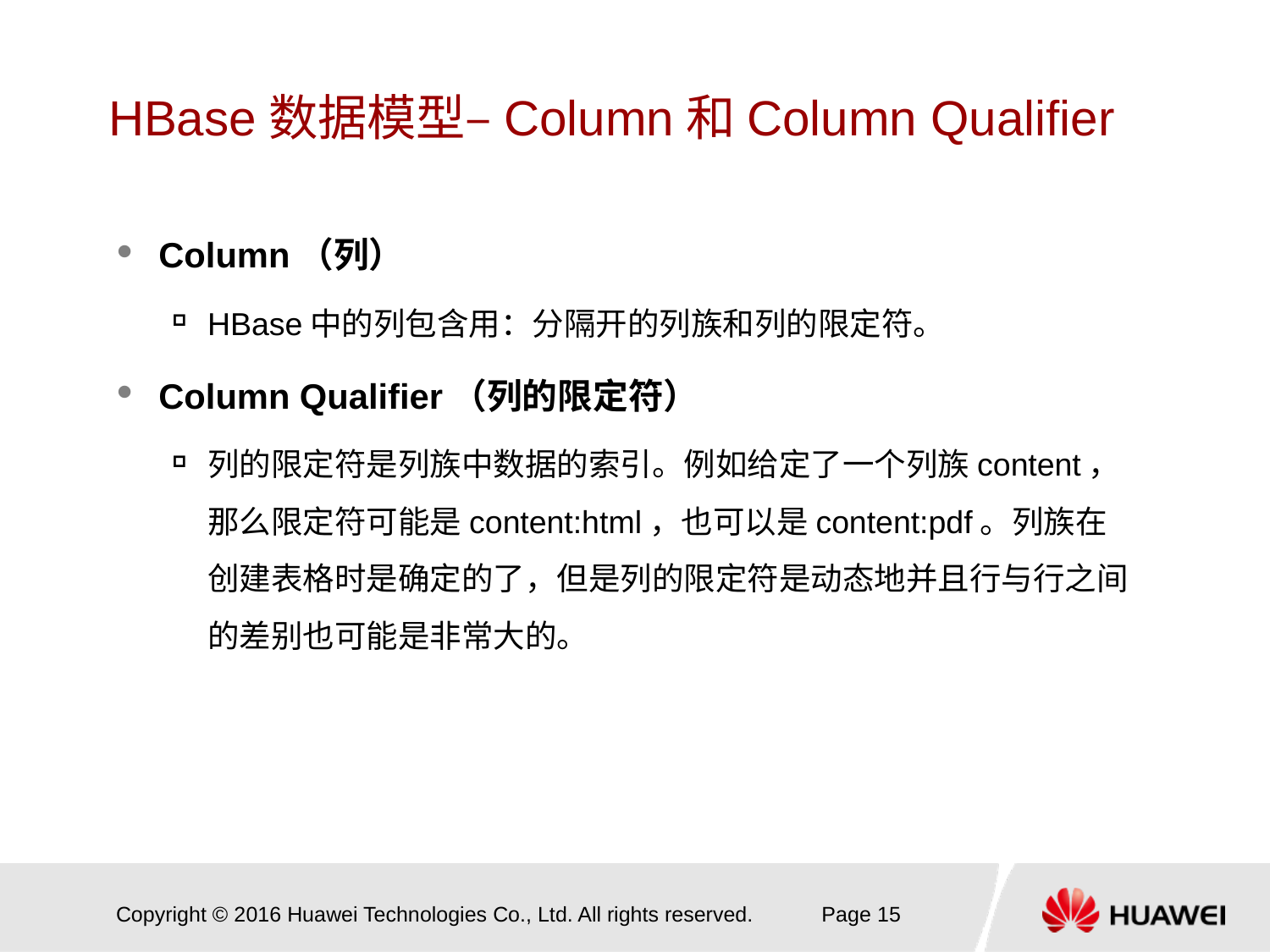

# HBase数据模型–Column和Column Qualifier
Column（列）
HBase中的列包含用：分隔开的列族和列的限定符。
Column Qualifier（列的限定符）
列的限定符是列族中数据的索引。例如给定了一个列族content，那么限定符可能是content:html，也可以是content:pdf。列族在创建表格时是确定的了，但是列的限定符是动态地并且行与行之间的差别也可能是非常大的。